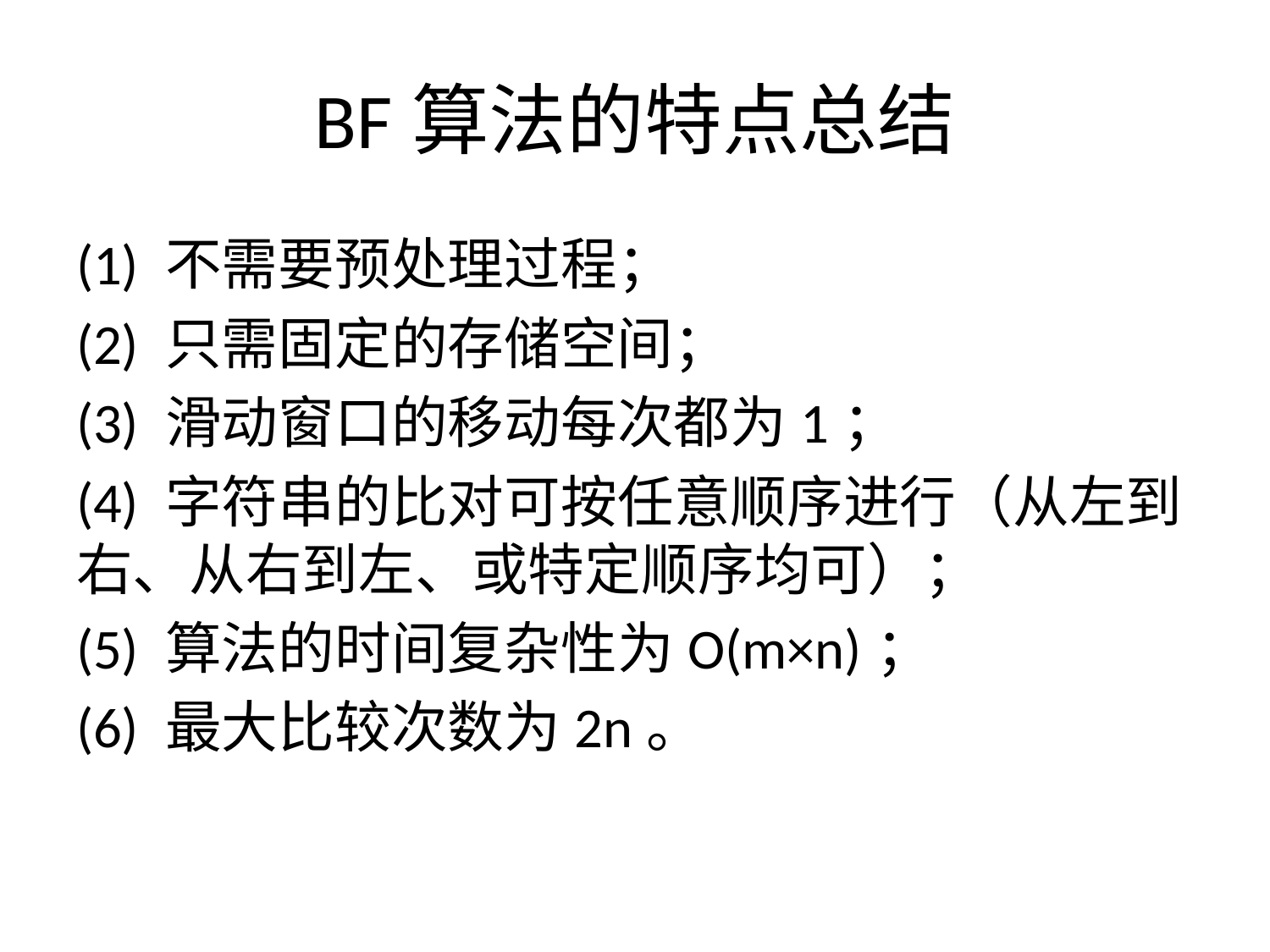

# BF算法的特点总结
(1) 不需要预处理过程；
(2) 只需固定的存储空间；
(3) 滑动窗口的移动每次都为1；
(4) 字符串的比对可按任意顺序进行（从左到右、从右到左、或特定顺序均可）；
(5) 算法的时间复杂性为O(m×n)；
(6) 最大比较次数为2n。